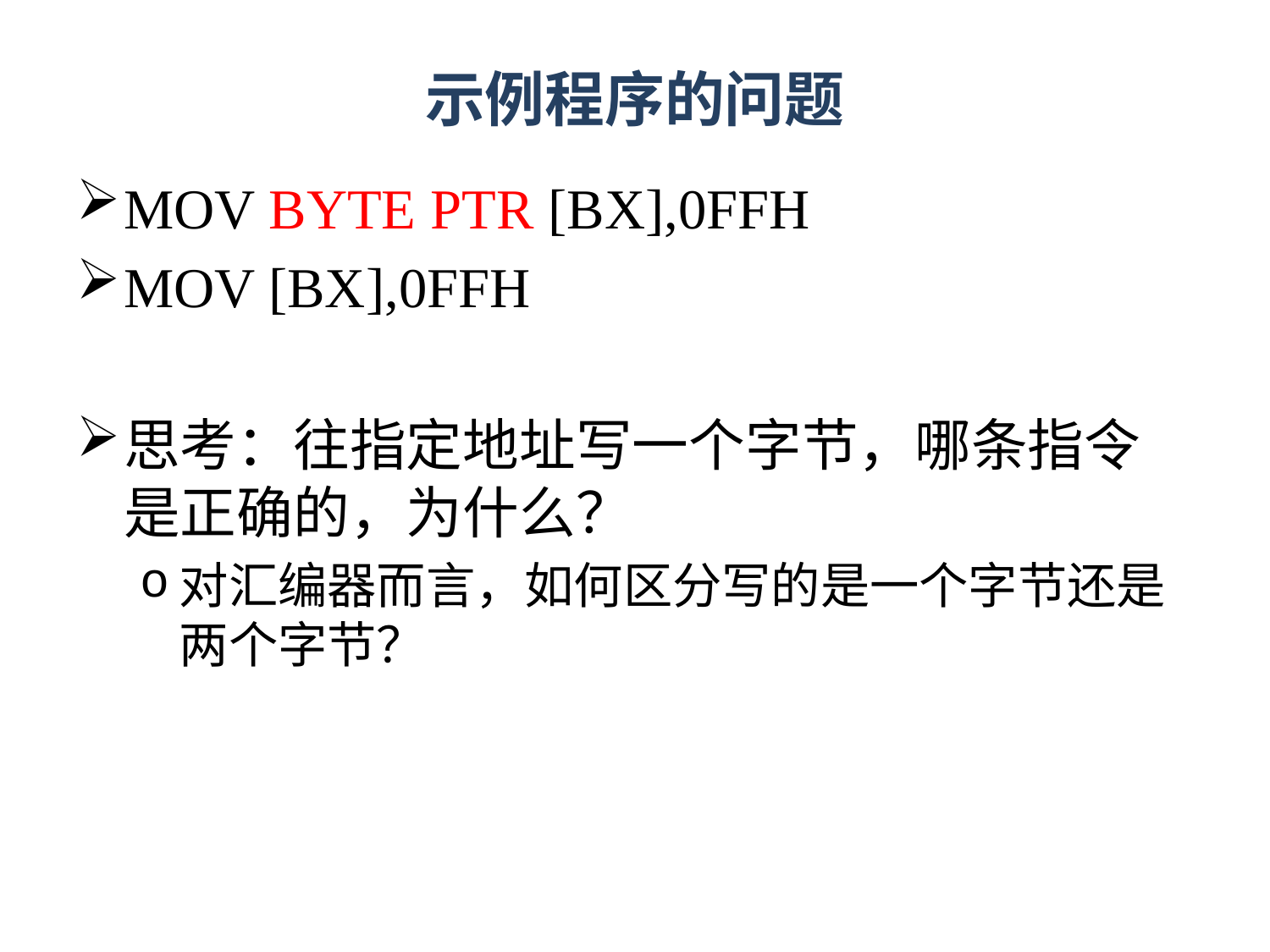

# 示例程序的问题
MOV BYTE PTR [BX],0FFH
MOV [BX],0FFH

思考：往指定地址写一个字节，哪条指令是正确的，为什么？
对汇编器而言，如何区分写的是一个字节还是两个字节？